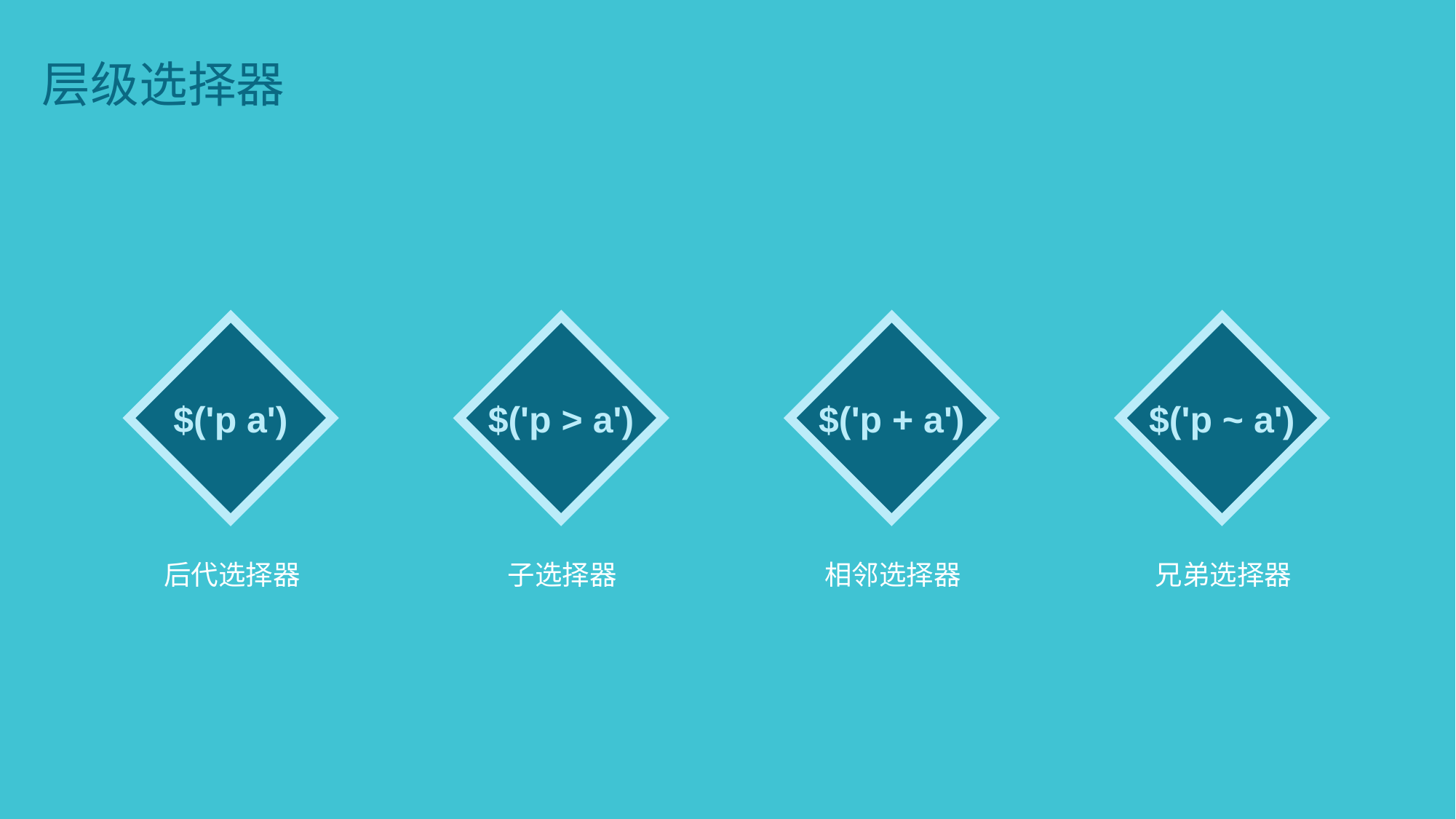

层级选择器
$('p a')
后代选择器
$('p > a')
子选择器
$('p + a')
相邻选择器
$('p ~ a')
兄弟选择器